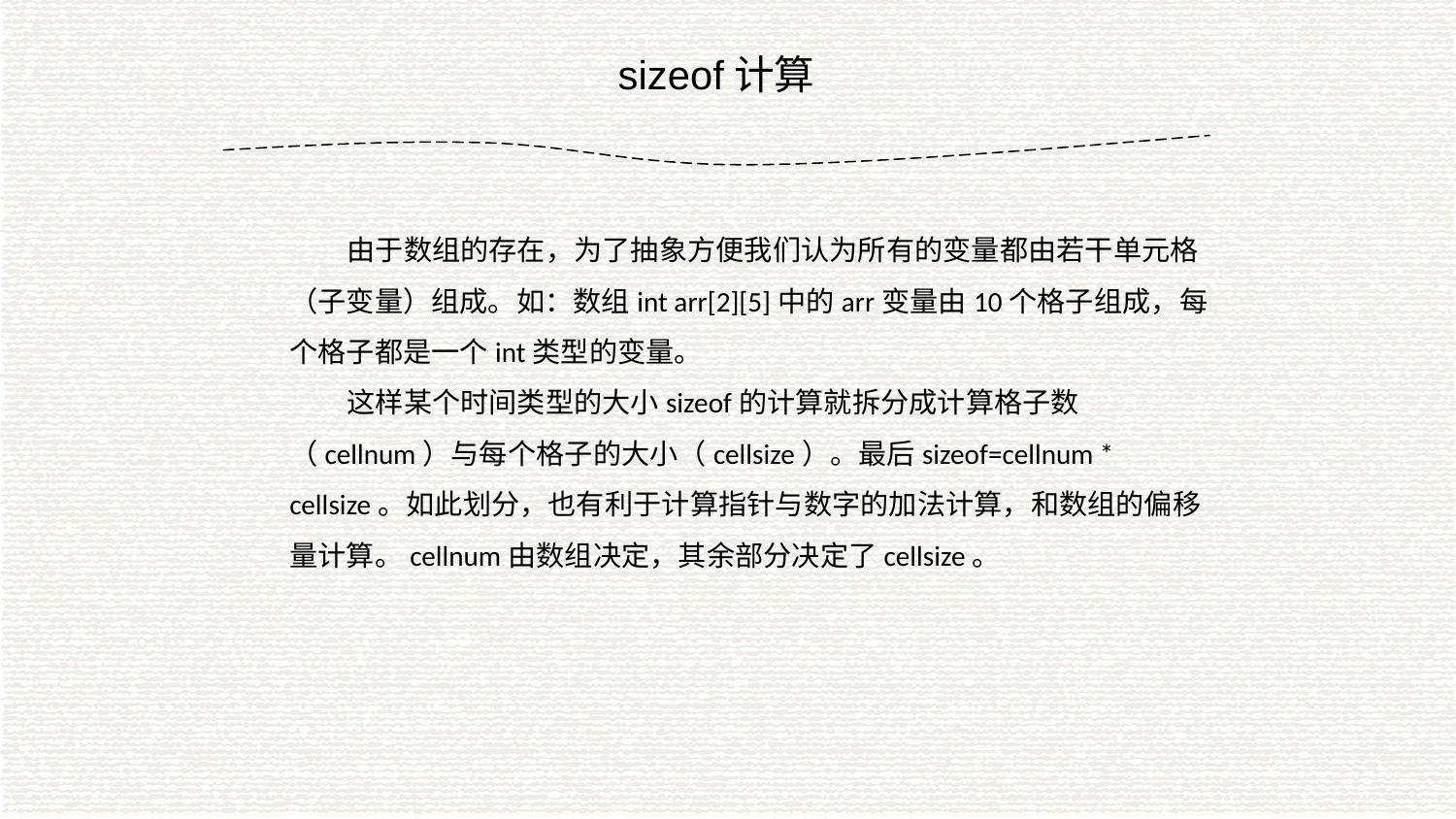

sizeof计算

        由于数组的存在，为了抽象方便我们认为所有的变量都由若干单元格（子变量）组成。如：数组int arr[2][5]中的arr变量由10个格子组成，每个格子都是一个int类型的变量。
        这样某个时间类型的大小sizeof的计算就拆分成计算格子数（cellnum）与每个格子的大小（cellsize）。最后sizeof=cellnum * cellsize。如此划分，也有利于计算指针与数字的加法计算，和数组的偏移量计算。cellnum由数组决定，其余部分决定了cellsize。